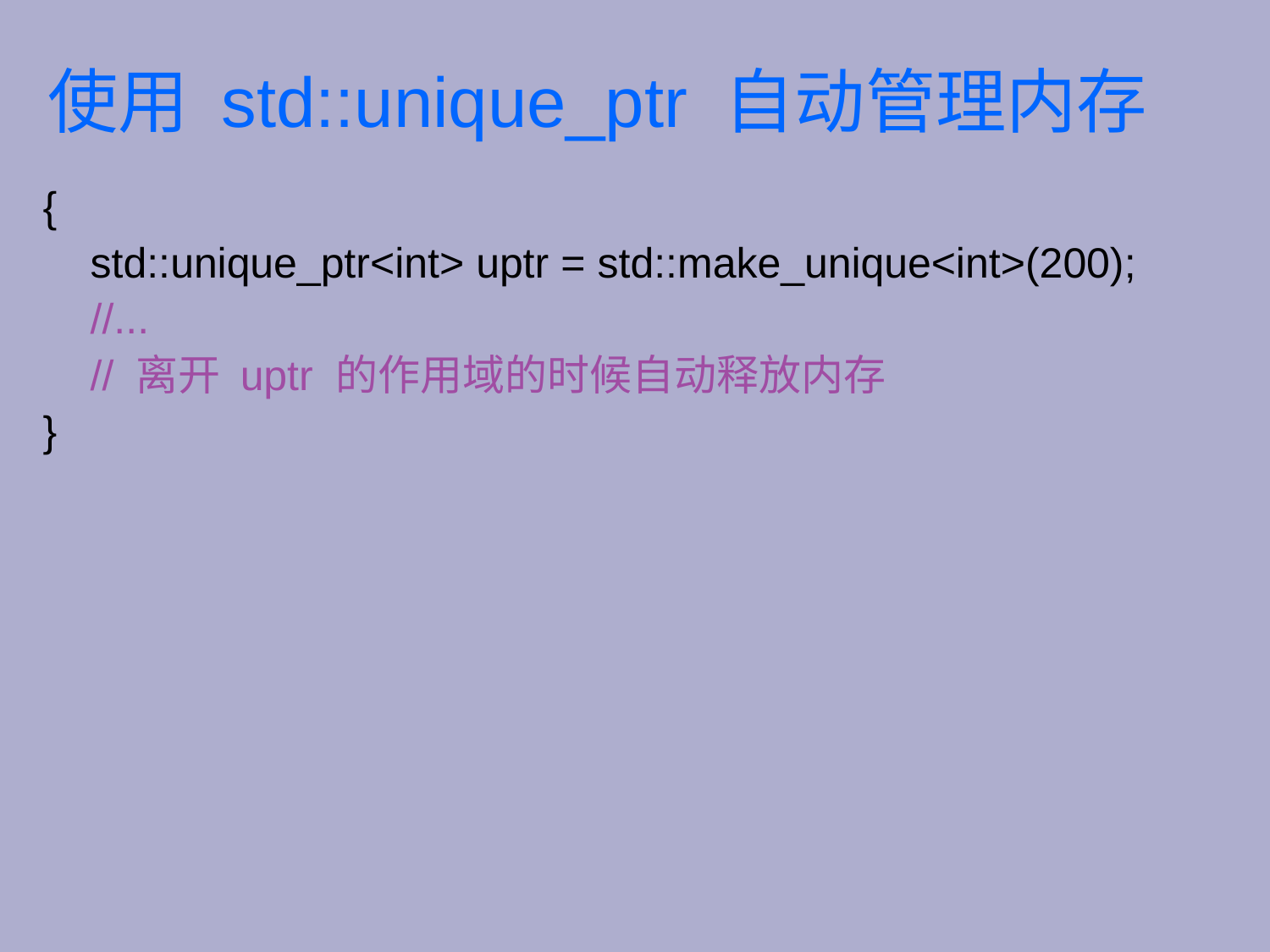

# 使用 std::unique_ptr 自动管理内存
{
    std::unique_ptr<int> uptr = std::make_unique<int>(200);
    //...
    // 离开 uptr 的作用域的时候自动释放内存
}